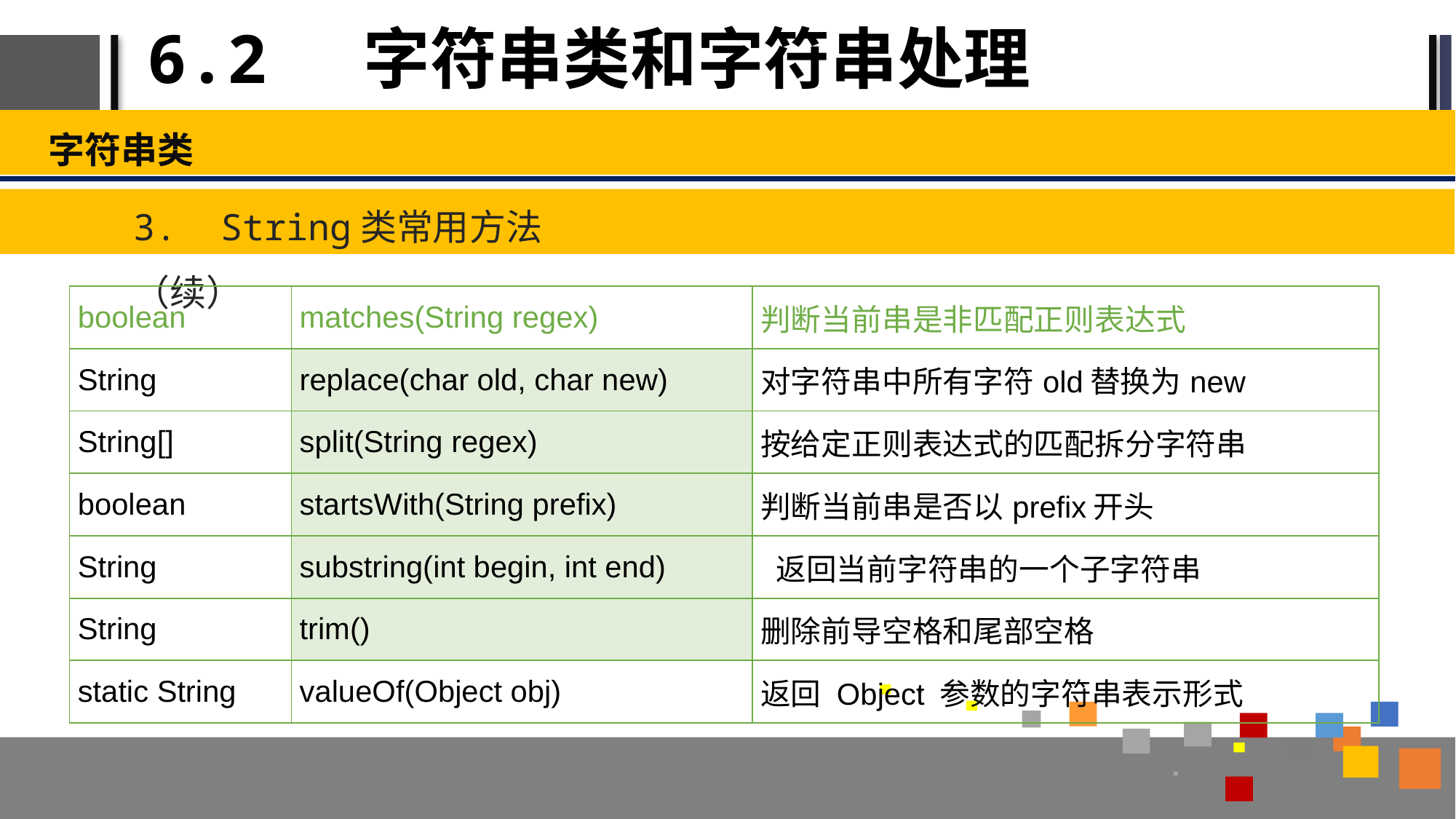

# 6.2  字符串类和字符串处理

字符串类
3.  String类常用方法（续）

| boolean | matches(String regex) | 判断当前串是非匹配正则表达式 |
| --- | --- | --- |
| String | replace(char old, char new) | 对字符串中所有字符old替换为new |
| String[] | split(String regex) | 按给定正则表达式的匹配拆分字符串 |
| boolean | startsWith(String prefix) | 判断当前串是否以prefix开头 |
| String | substring(int begin, int end) | 返回当前字符串的一个子字符串 |
| String | trim() | 删除前导空格和尾部空格 |
| static String | valueOf(Object obj) | 返回 Object 参数的字符串表示形式 |